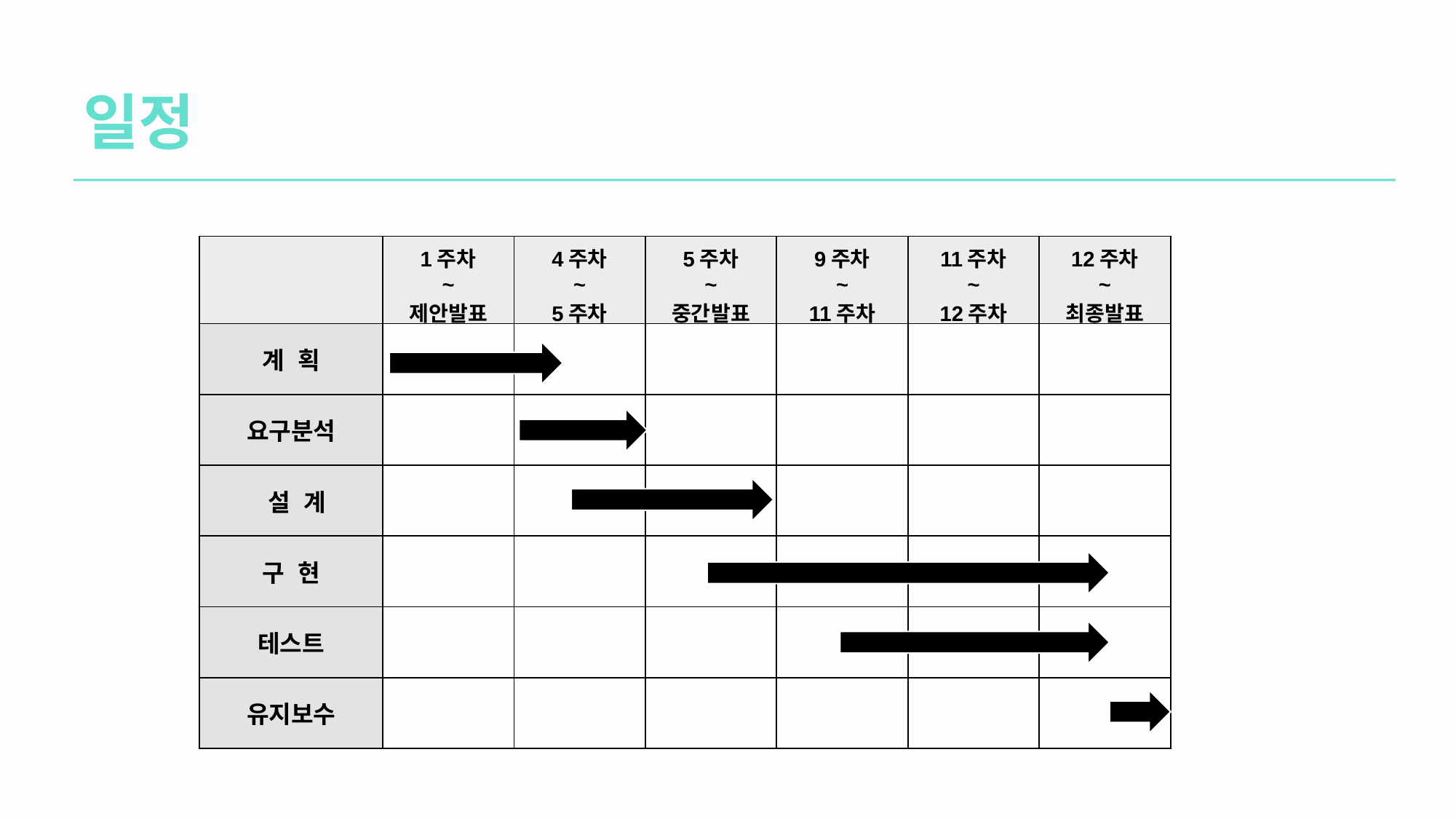

일정

|  | 1주차 ~ 제안발표 | 4주차 ~ 5주차 | 5주차 ~ 중간발표 | 9주차 ~ 11주차 | 11주차 ~ 12주차 | 12주차 ~ 최종발표 |
| --- | --- | --- | --- | --- | --- | --- |
| 계 획 |  |  |  |  |  |  |
| 요구분석 |  |  |  |  |  |  |
| 설 계 |  |  |  |  |  |  |
| 구 현 |  |  |  |  |  |  |
| 테스트 |  |  |  |  |  |  |
| 유지보수 |  |  |  |  |  |  |